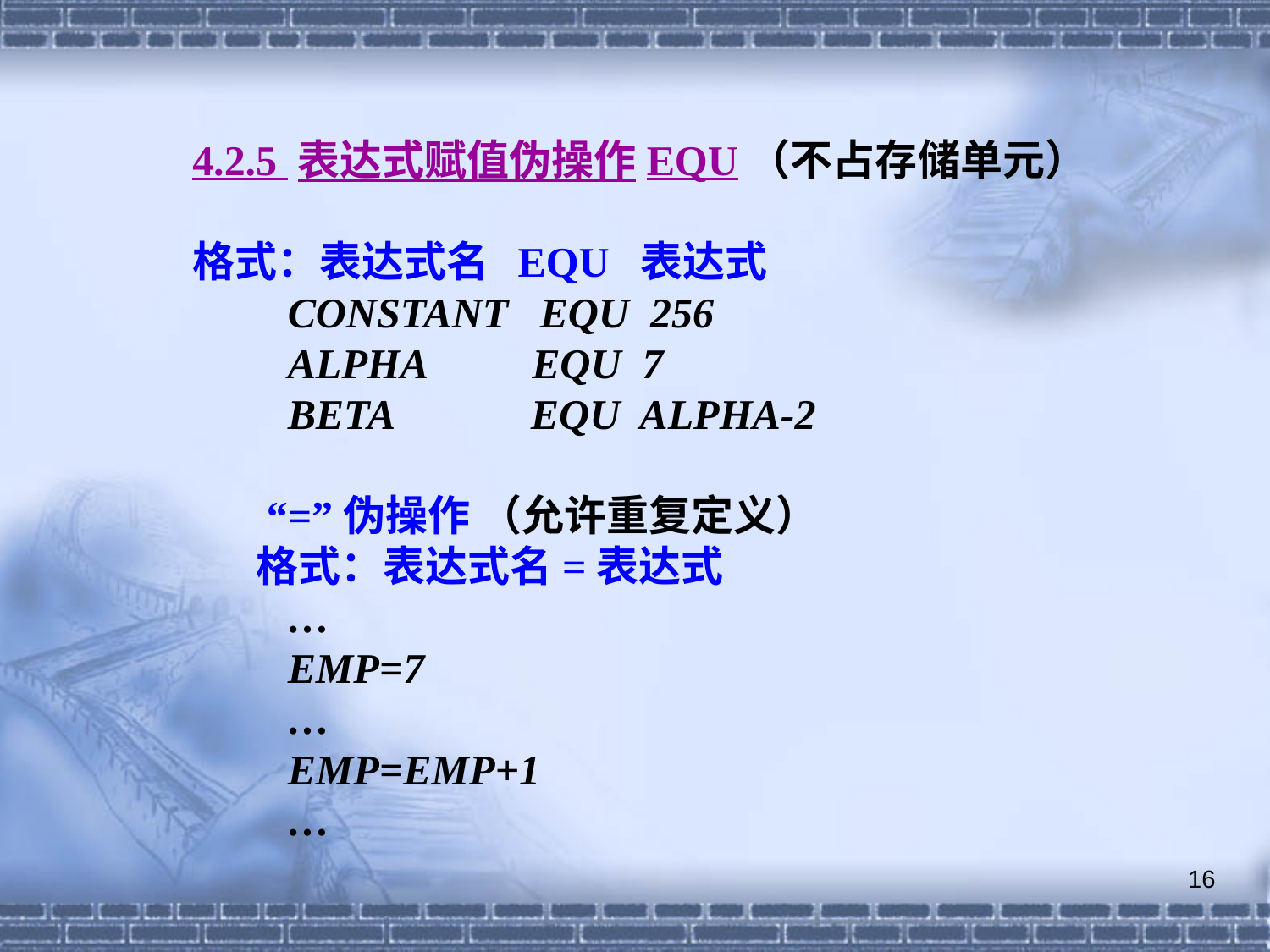

4.2.5 表达式赋值伪操作EQU（不占存储单元）

格式：表达式名  EQU  表达式
   CONSTANT   EQU  256
   ALPHA          EQU  7
   BETA             EQU  ALPHA-2

 “=”伪操作 （允许重复定义）
格式：表达式名=表达式
   …
   EMP=7
   …
   EMP=EMP+1
   …
16